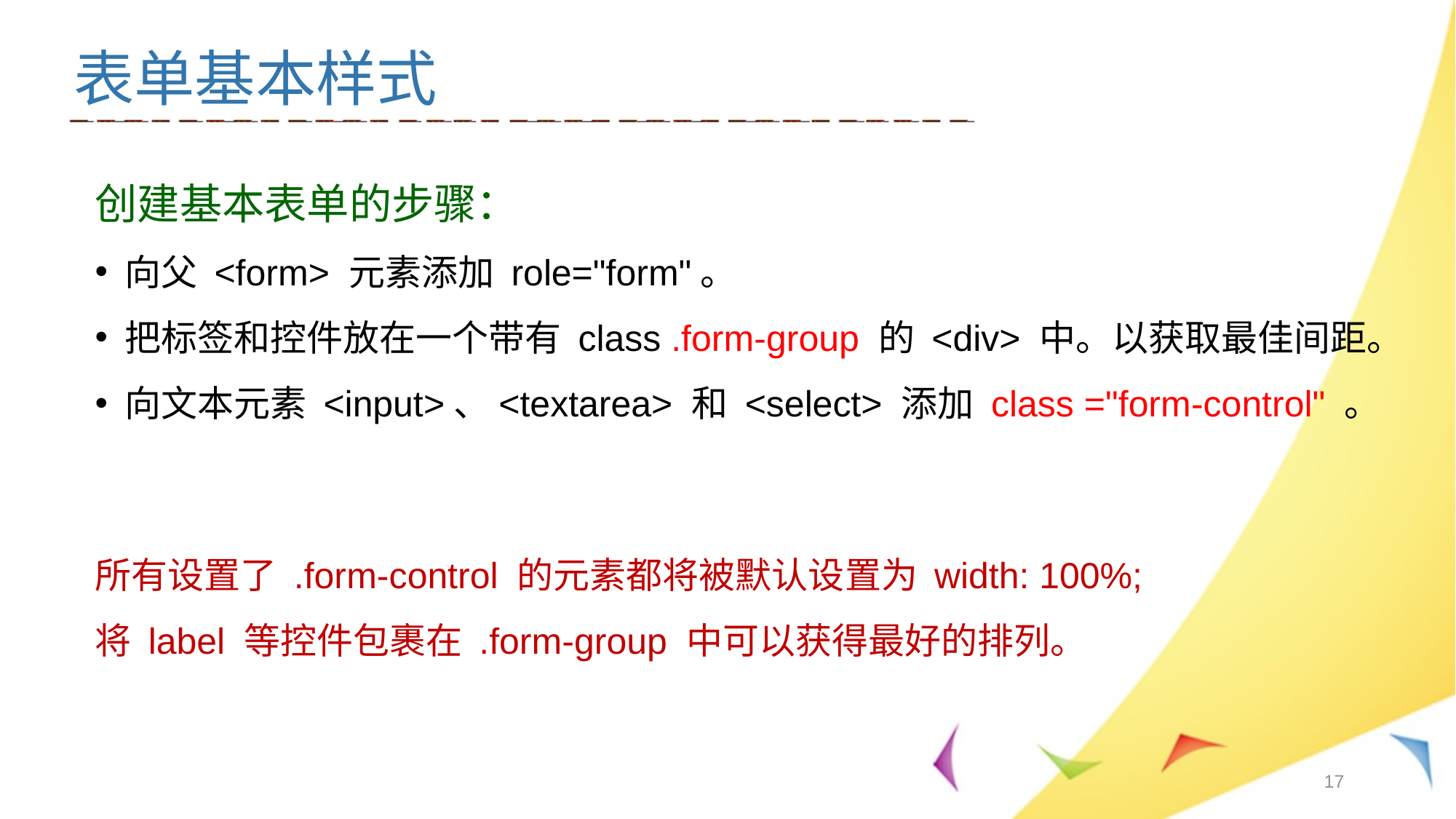

表单基本样式
创建基本表单的步骤：
 向父 <form> 元素添加 role="form"。
 把标签和控件放在一个带有 class .form-group 的 <div> 中。以获取最佳间距。
 向文本元素 <input>、<textarea> 和 <select> 添加 class ="form-control" 。
所有设置了 .form-control 的元素都将被默认设置为 width: 100%;
将 label 等控件包裹在 .form-group 中可以获得最好的排列。
17